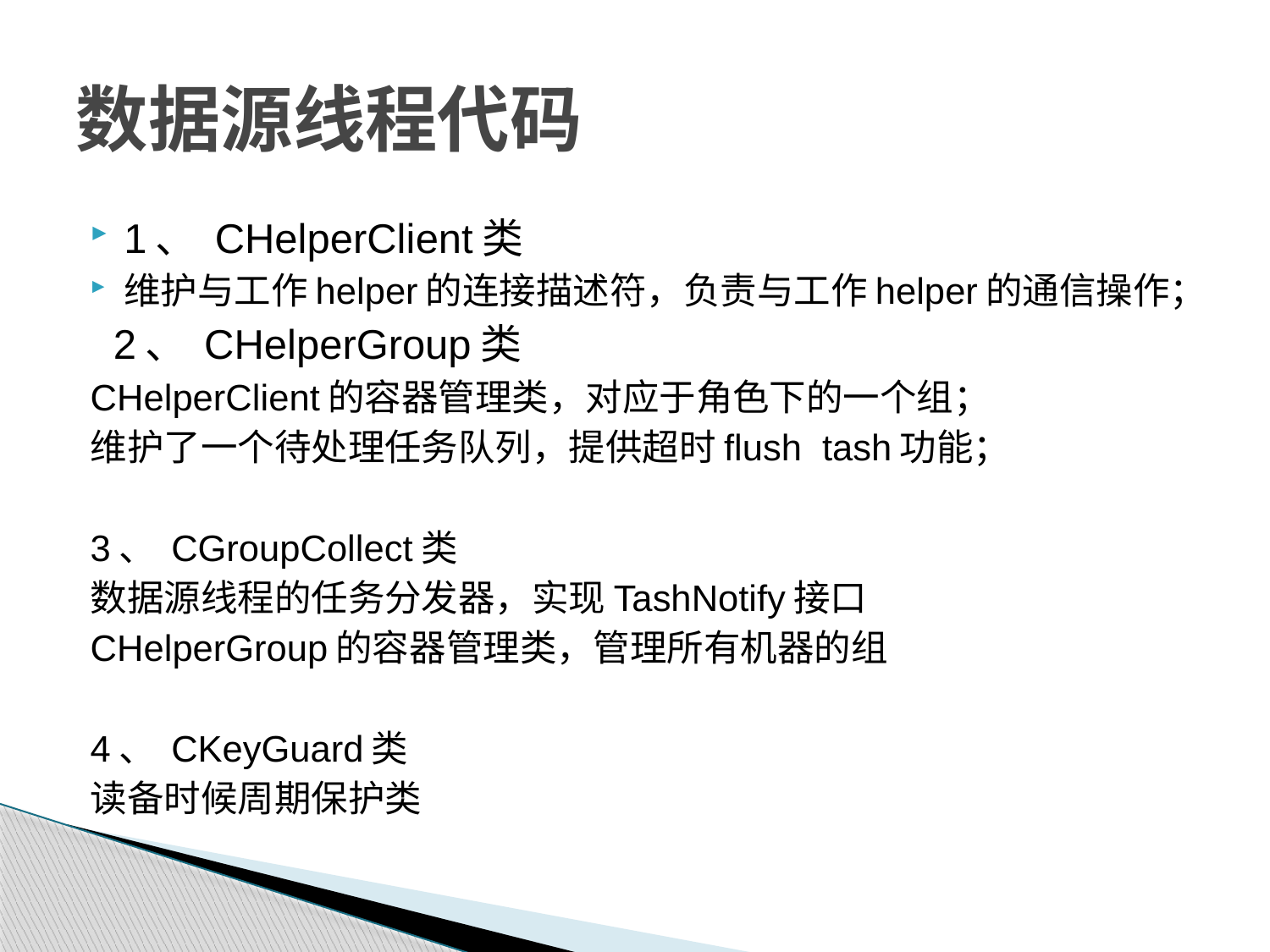

# 数据源线程代码
1、 CHelperClient类
维护与工作helper的连接描述符，负责与工作helper的通信操作；
  2、 CHelperGroup类
CHelperClient的容器管理类，对应于角色下的一个组；
维护了一个待处理任务队列，提供超时flush  tash功能；

3、 CGroupCollect类
数据源线程的任务分发器，实现TashNotify接口
CHelperGroup的容器管理类，管理所有机器的组

4、 CKeyGuard类
读备时候周期保护类